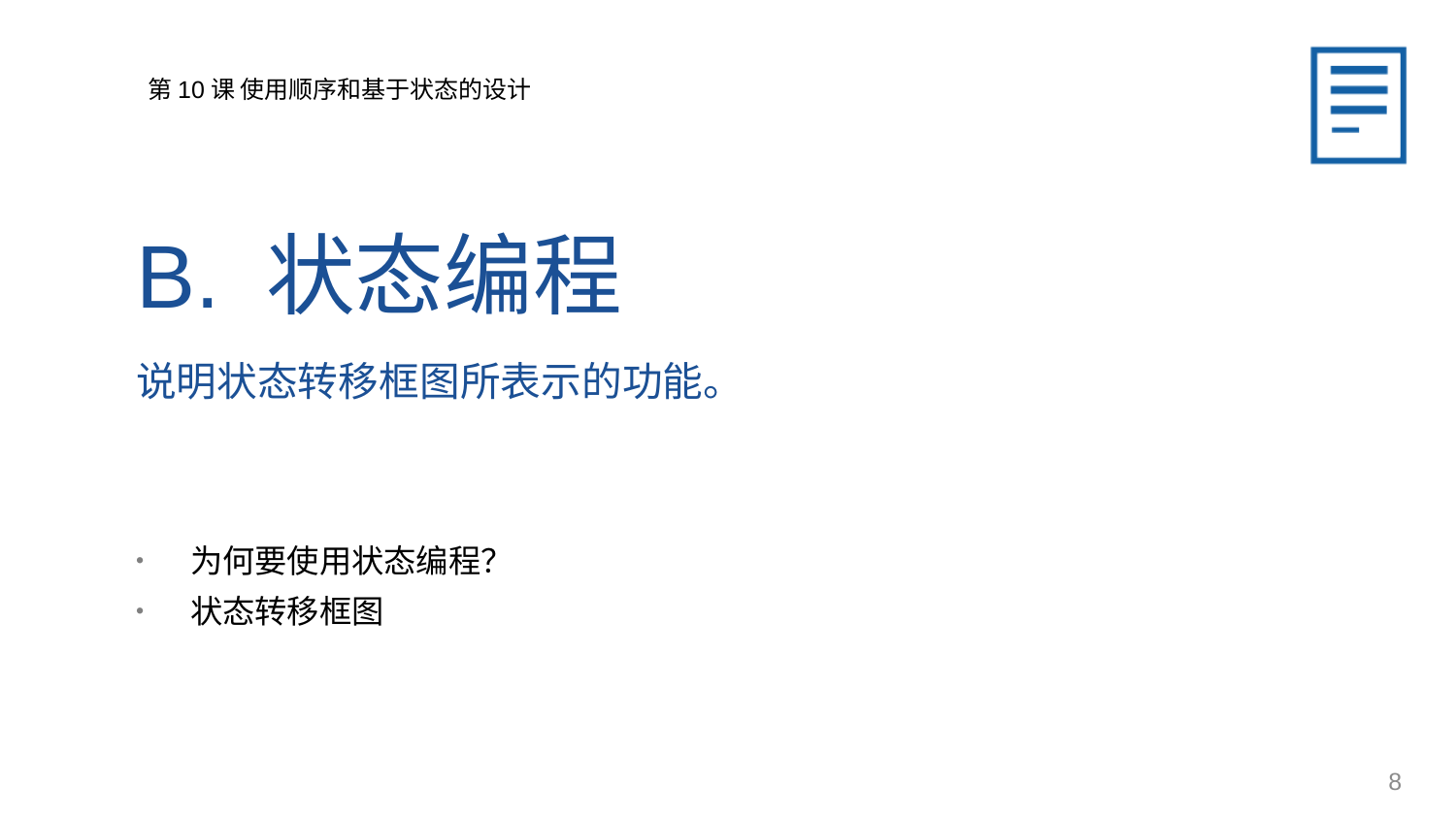

B. 状态编程
说明状态转移框图所表示的功能。
为何要使用状态编程？
状态转移框图

8